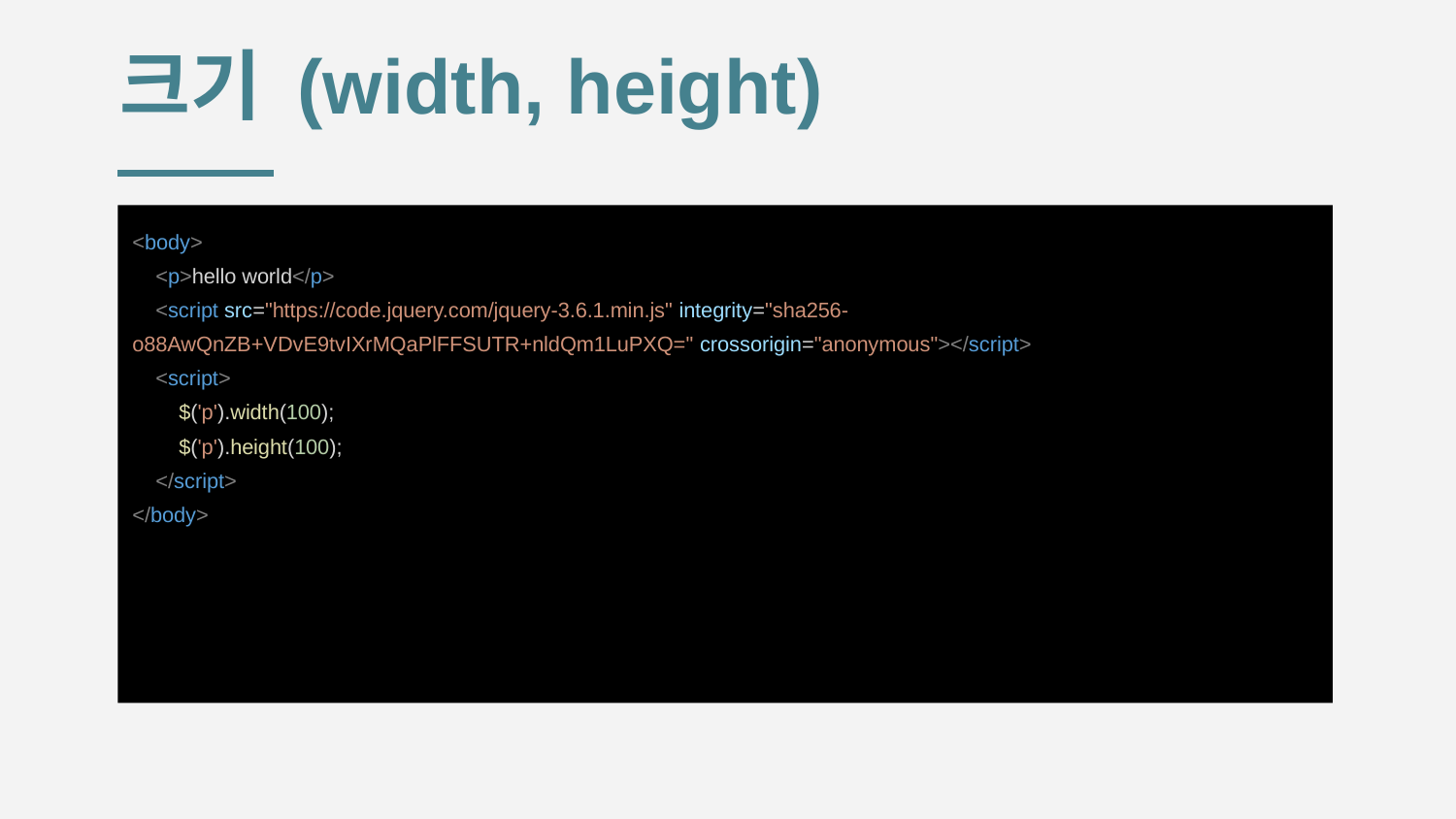

# 크기 (width, height)
<body>
    <p>hello world</p>
    <script src="https://code.jquery.com/jquery-3.6.1.min.js" integrity="sha256-o88AwQnZB+VDvE9tvIXrMQaPlFFSUTR+nldQm1LuPXQ=" crossorigin="anonymous"></script>
    <script>
        $('p').width(100);
        $('p').height(100);
    </script>
</body>